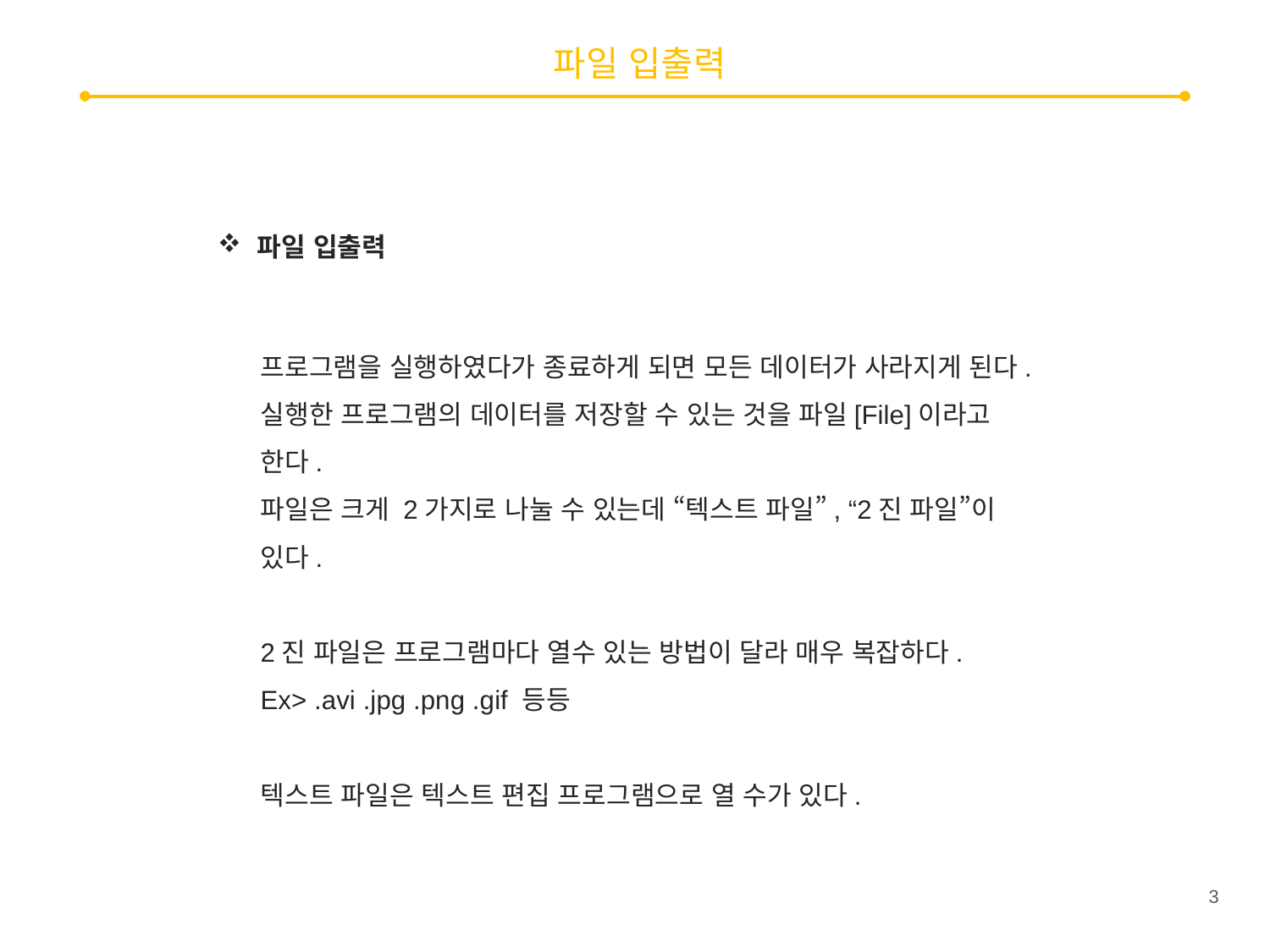

# 파일 입출력
파일 입출력
프로그램을 실행하였다가 종료하게 되면 모든 데이터가 사라지게 된다.
실행한 프로그램의 데이터를 저장할 수 있는 것을 파일[File]이라고 한다.
파일은 크게 2가지로 나눌 수 있는데 “텍스트 파일”, “2진 파일”이 있다.

2진 파일은 프로그램마다 열수 있는 방법이 달라 매우 복잡하다.
Ex> .avi .jpg .png .gif 등등

텍스트 파일은 텍스트 편집 프로그램으로 열 수가 있다.